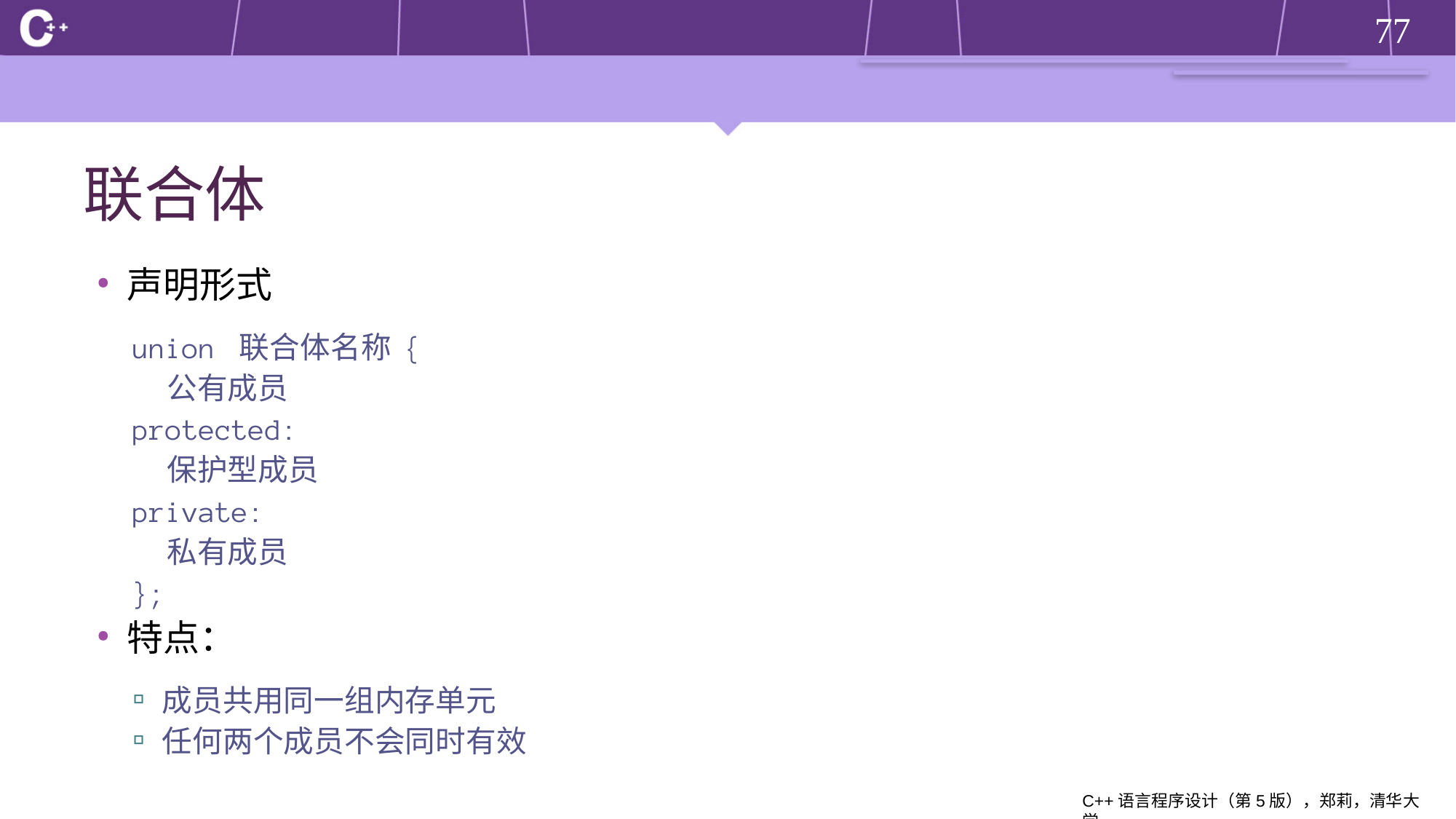

# 联合体
声明形式
union 联合体名称 {
    公有成员
protected:
    保护型成员
private:
    私有成员
};
特点：
成员共用同一组内存单元
任何两个成员不会同时有效